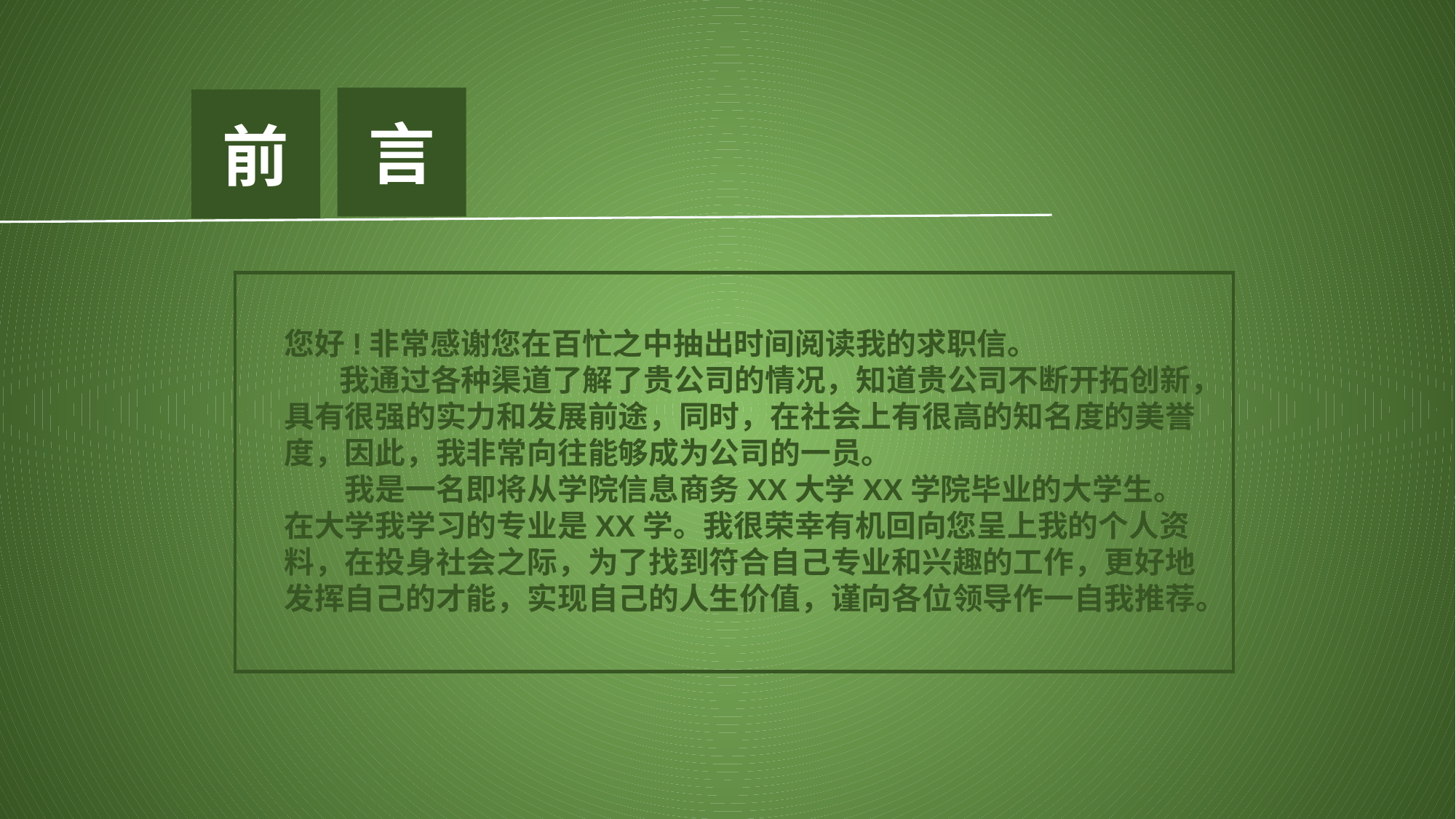

言
前

您好!非常感谢您在百忙之中抽出时间阅读我的求职信。
       我通过各种渠道了解了贵公司的情况，知道贵公司不断开拓创新，具有很强的实力和发展前途，同时，在社会上有很高的知名度的美誉度，因此，我非常向往能够成为公司的一员。
　　我是一名即将从学院信息商务XX大学XX学院毕业的大学生。在大学我学习的专业是XX学。我很荣幸有机回向您呈上我的个人资料，在投身社会之际，为了找到符合自己专业和兴趣的工作，更好地发挥自己的才能，实现自己的人生价值，谨向各位领导作一自我推荐。